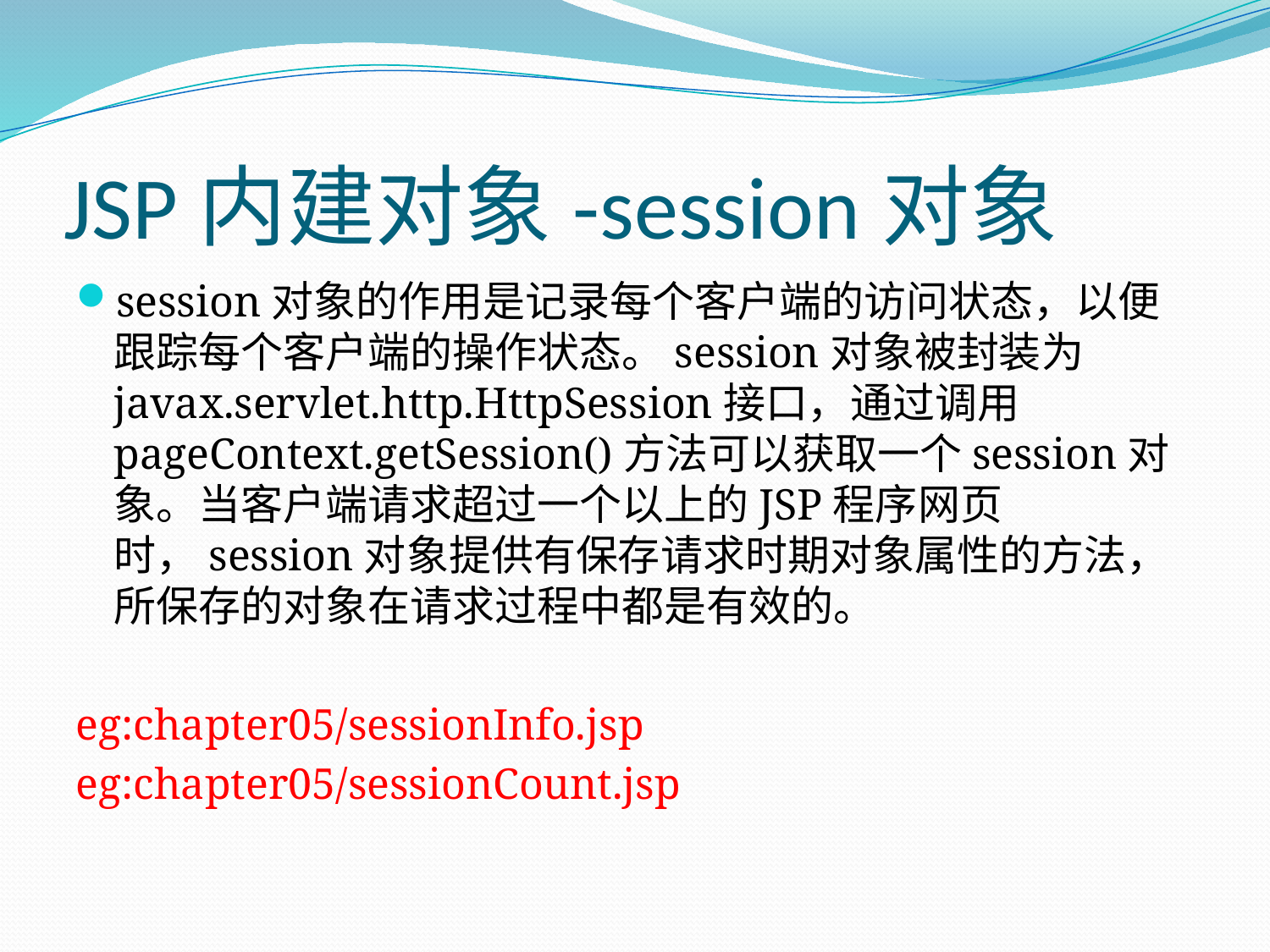

# JSP内建对象-session对象
session对象的作用是记录每个客户端的访问状态，以便跟踪每个客户端的操作状态。session对象被封装为javax.servlet.http.HttpSession接口，通过调用pageContext.getSession()方法可以获取一个session对象。当客户端请求超过一个以上的JSP程序网页时，session对象提供有保存请求时期对象属性的方法，所保存的对象在请求过程中都是有效的。

eg:chapter05/sessionInfo.jsp
eg:chapter05/sessionCount.jsp